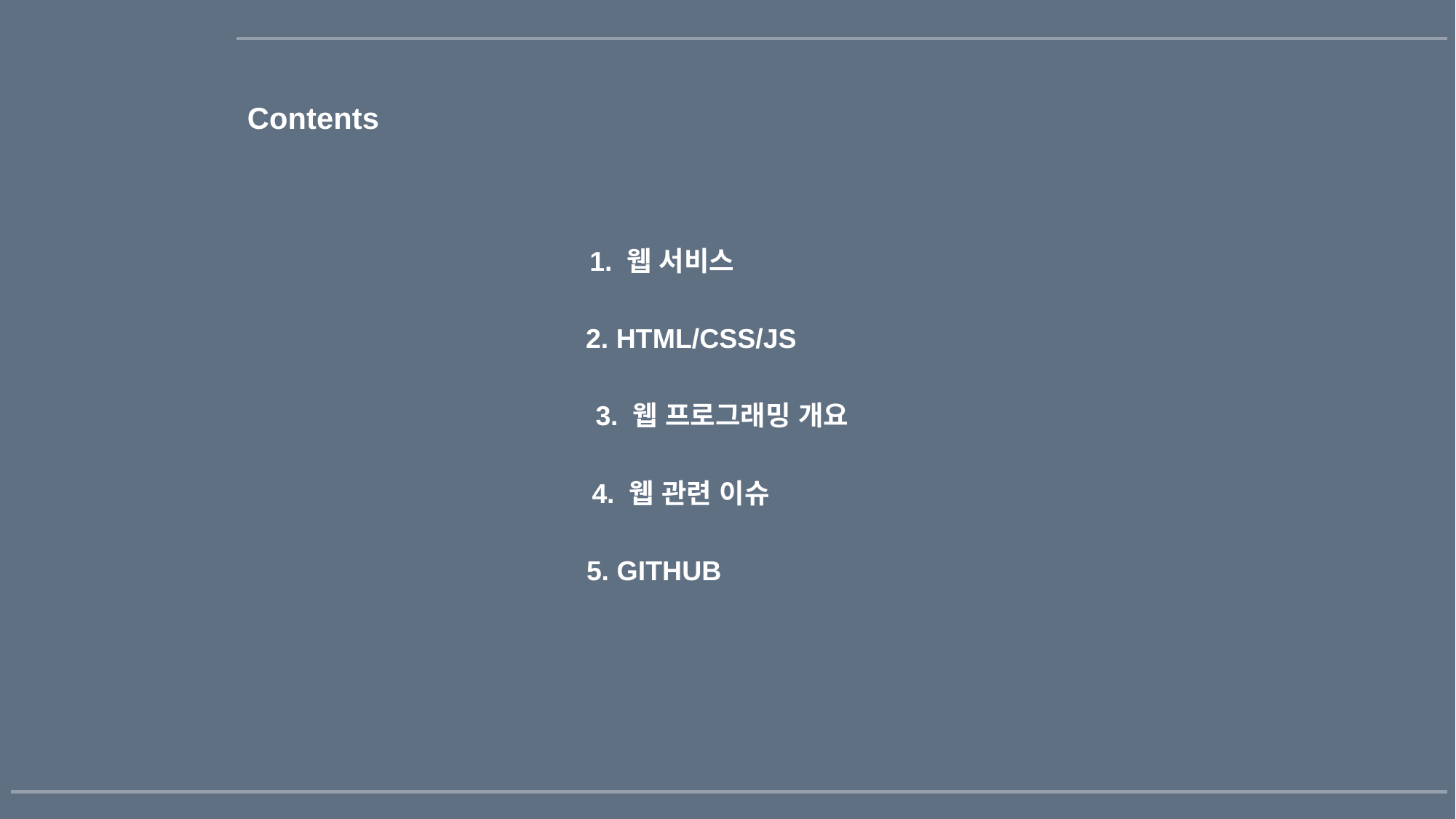

# Contents
1. 웹 서비스
2. HTML/CSS/JS
3. 웹 프로그래밍 개요
4. 웹 관련 이슈
5. GITHUB